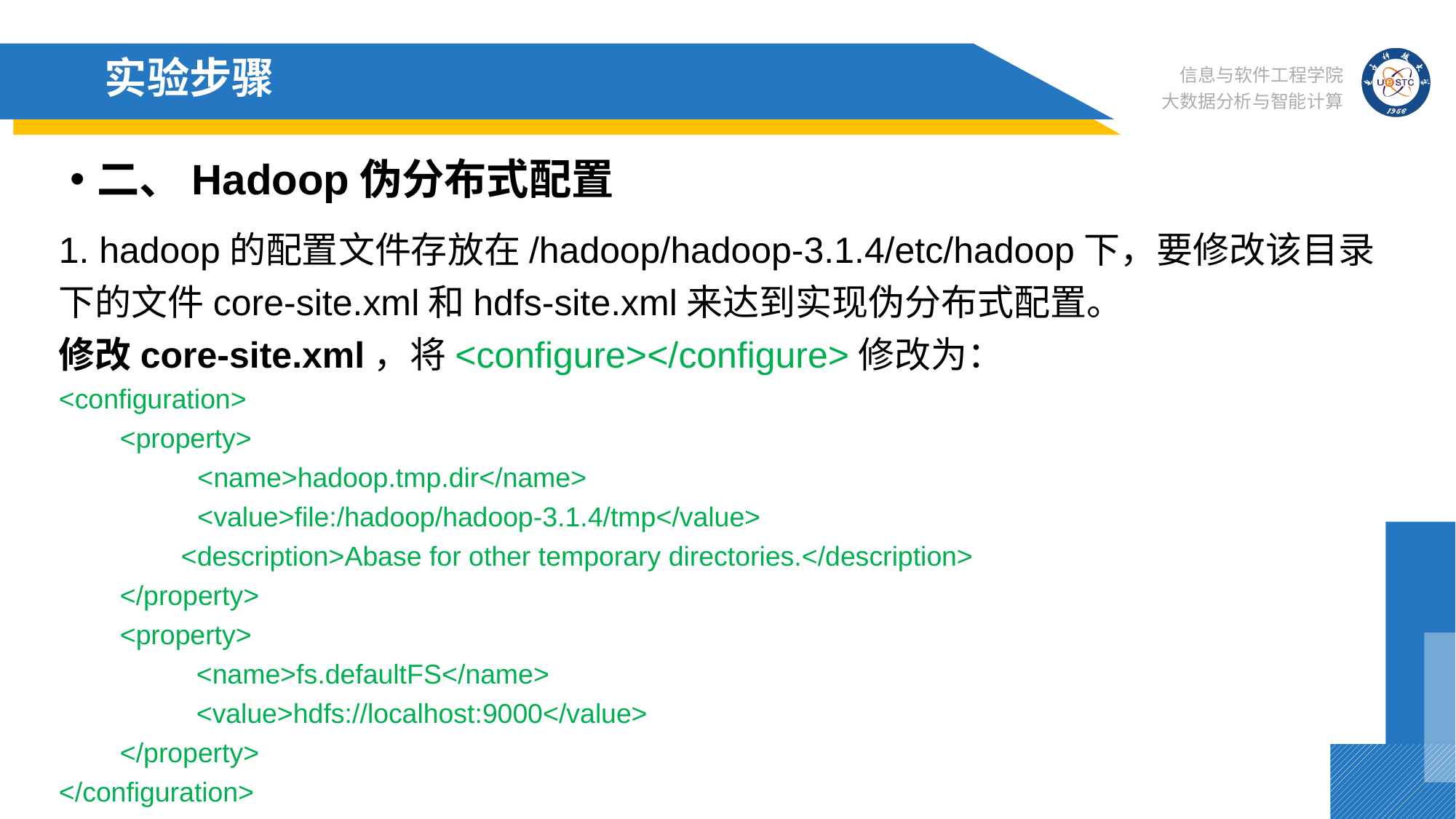

# 实验步骤
二、Hadoop伪分布式配置

1. hadoop的配置文件存放在/hadoop/hadoop-3.1.4/etc/hadoop下，要修改该目录下的文件core-site.xml和hdfs-site.xml来达到实现伪分布式配置。
修改core-site.xml，将<configure></configure>修改为：
<configuration>
        <property>
           <name>hadoop.tmp.dir</name>
           <value>file:/hadoop/hadoop-3.1.4/tmp</value>
                <description>Abase for other temporary directories.</description>
        </property>
        <property>
                  <name>fs.defaultFS</name>
                  <value>hdfs://localhost:9000</value>
        </property>
</configuration>